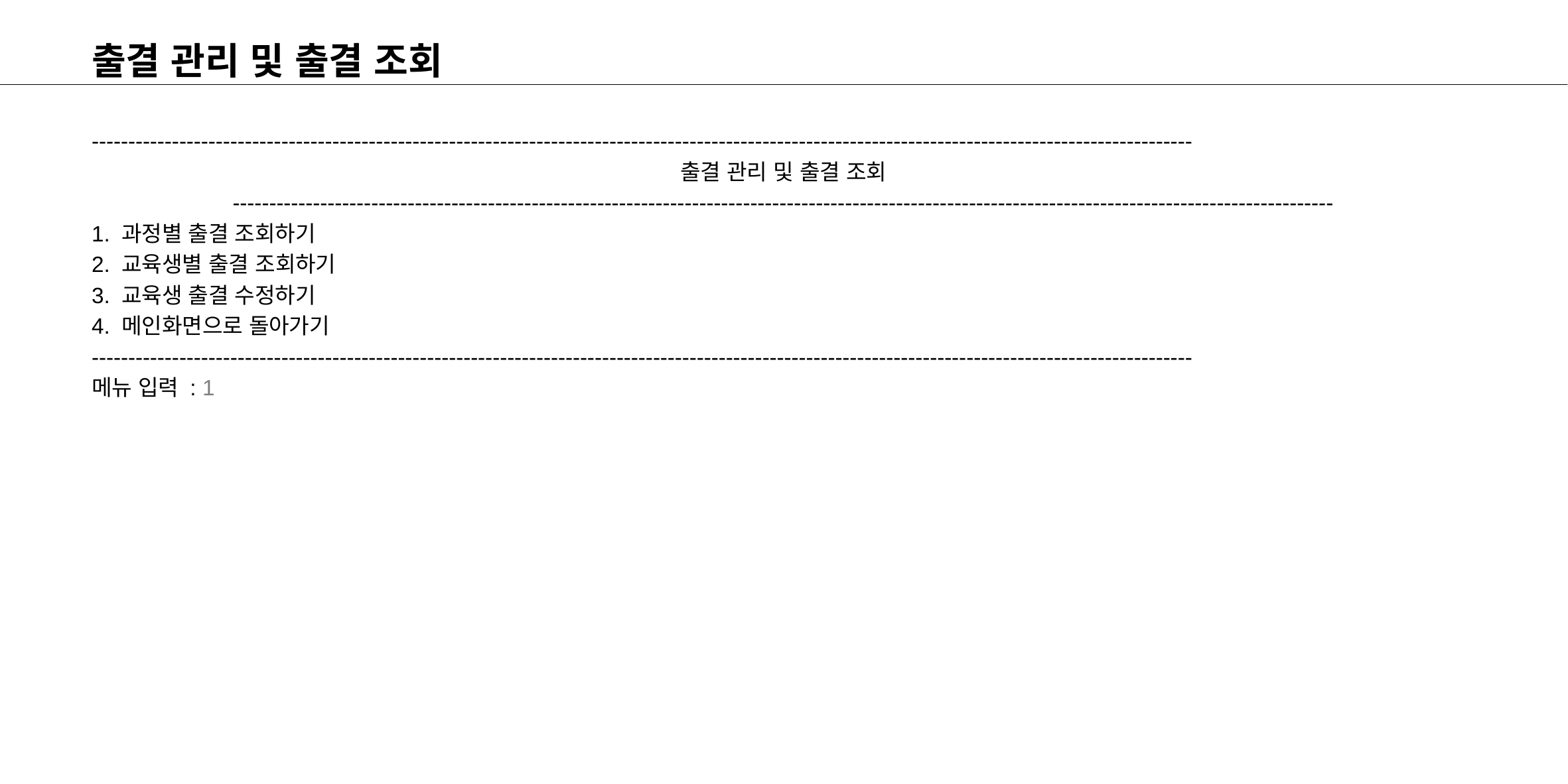

# 출결 관리 및 출결 조회
-------------------------------------------------------------------------------------------------------------------------------------------------------
출결 관리 및 출결 조회
-------------------------------------------------------------------------------------------------------------------------------------------------------
1. 과정별 출결 조회하기
2. 교육생별 출결 조회하기
3. 교육생 출결 수정하기
4. 메인화면으로 돌아가기
-------------------------------------------------------------------------------------------------------------------------------------------------------
메뉴 입력 : 1